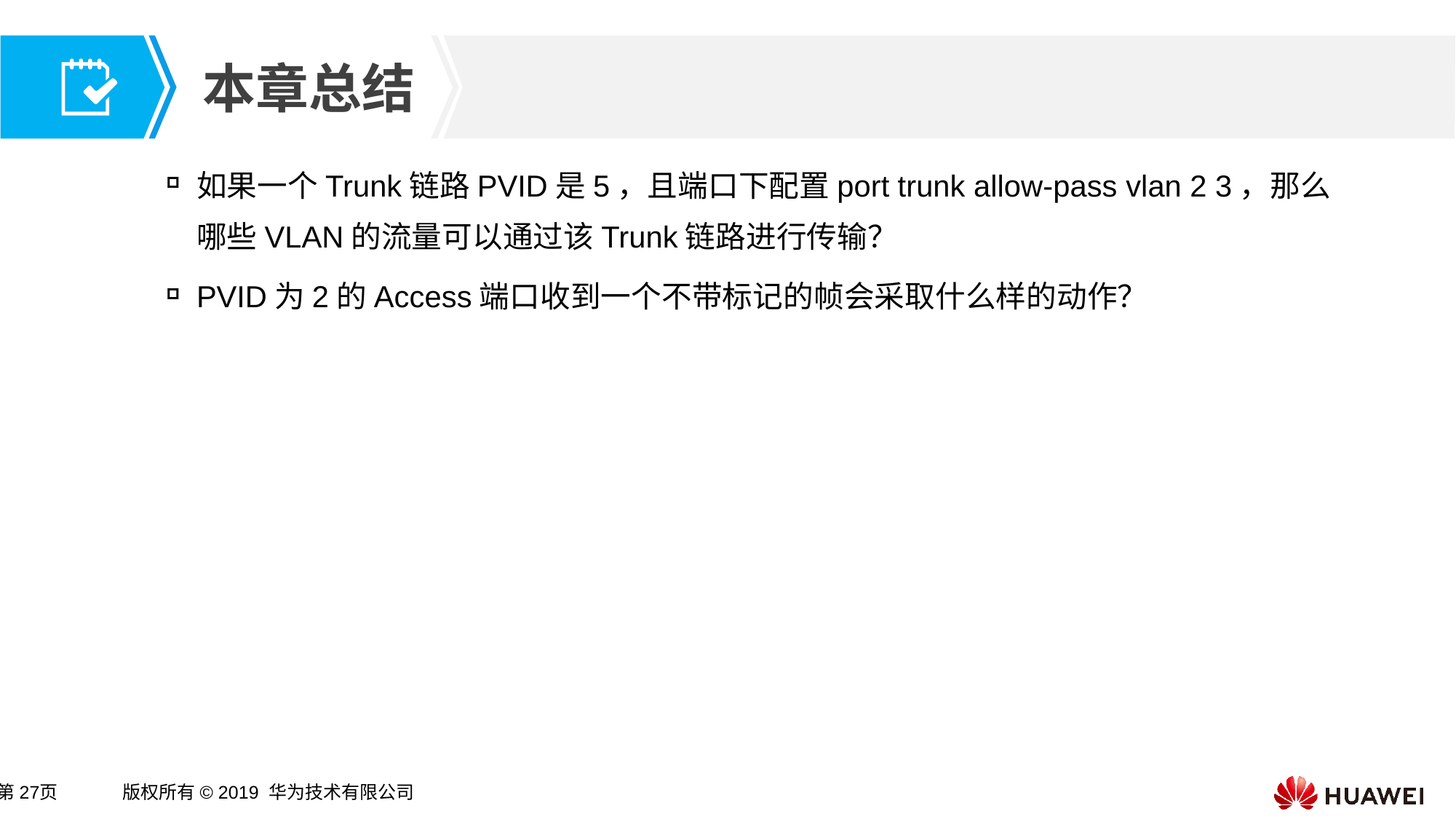

如果一个Trunk链路PVID是5，且端口下配置port trunk allow-pass vlan 2 3，那么哪些VLAN的流量可以通过该Trunk链路进行传输？
PVID为2的Access端口收到一个不带标记的帧会采取什么样的动作？